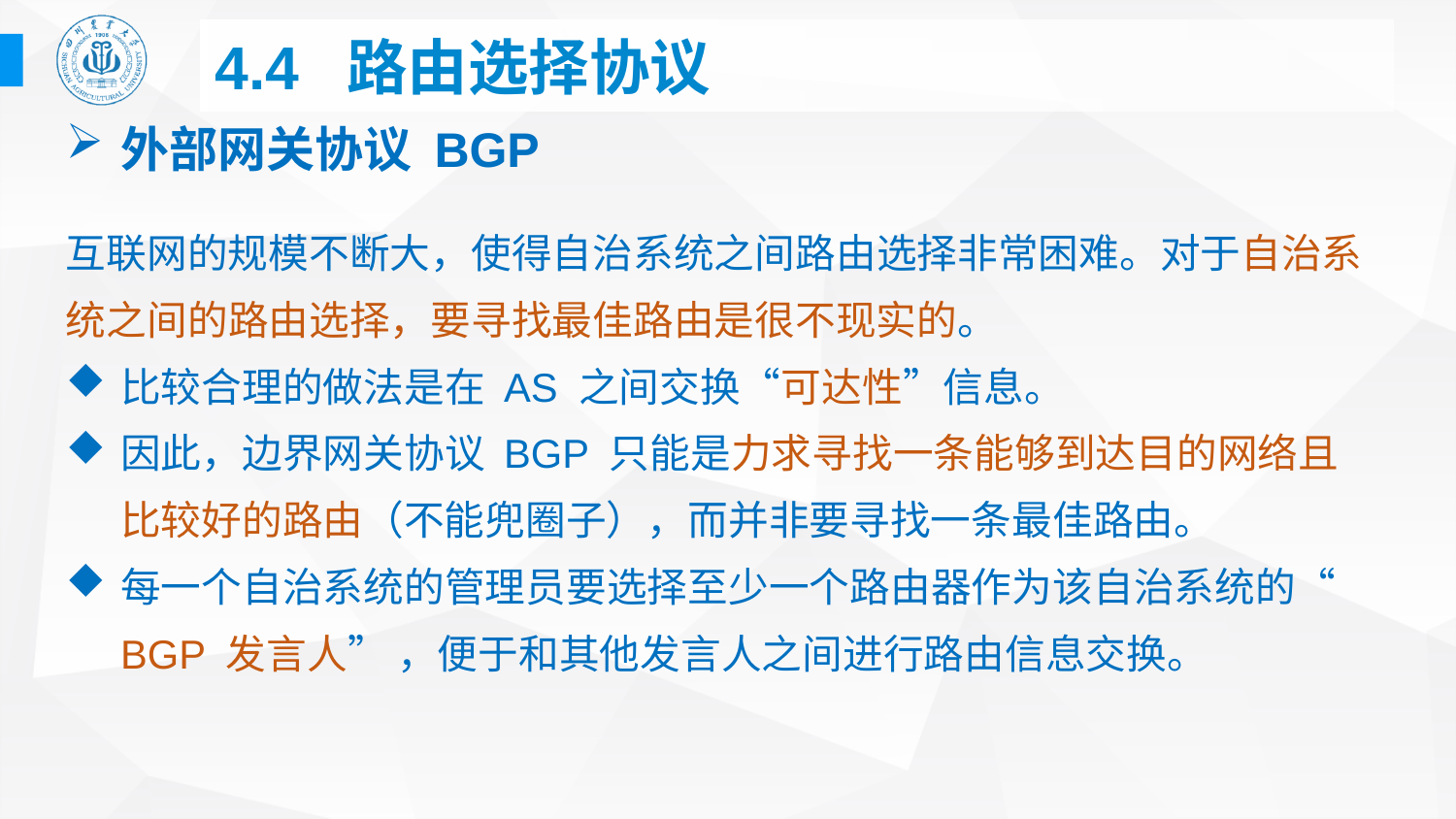

# 4.4  路由选择协议
外部网关协议 BGP
互联网的规模不断大，使得自治系统之间路由选择非常困难。对于自治系统之间的路由选择，要寻找最佳路由是很不现实的。
比较合理的做法是在 AS 之间交换“可达性”信息。
因此，边界网关协议 BGP 只能是力求寻找一条能够到达目的网络且比较好的路由（不能兜圈子），而并非要寻找一条最佳路由。
每一个自治系统的管理员要选择至少一个路由器作为该自治系统的“ BGP 发言人” ，便于和其他发言人之间进行路由信息交换。